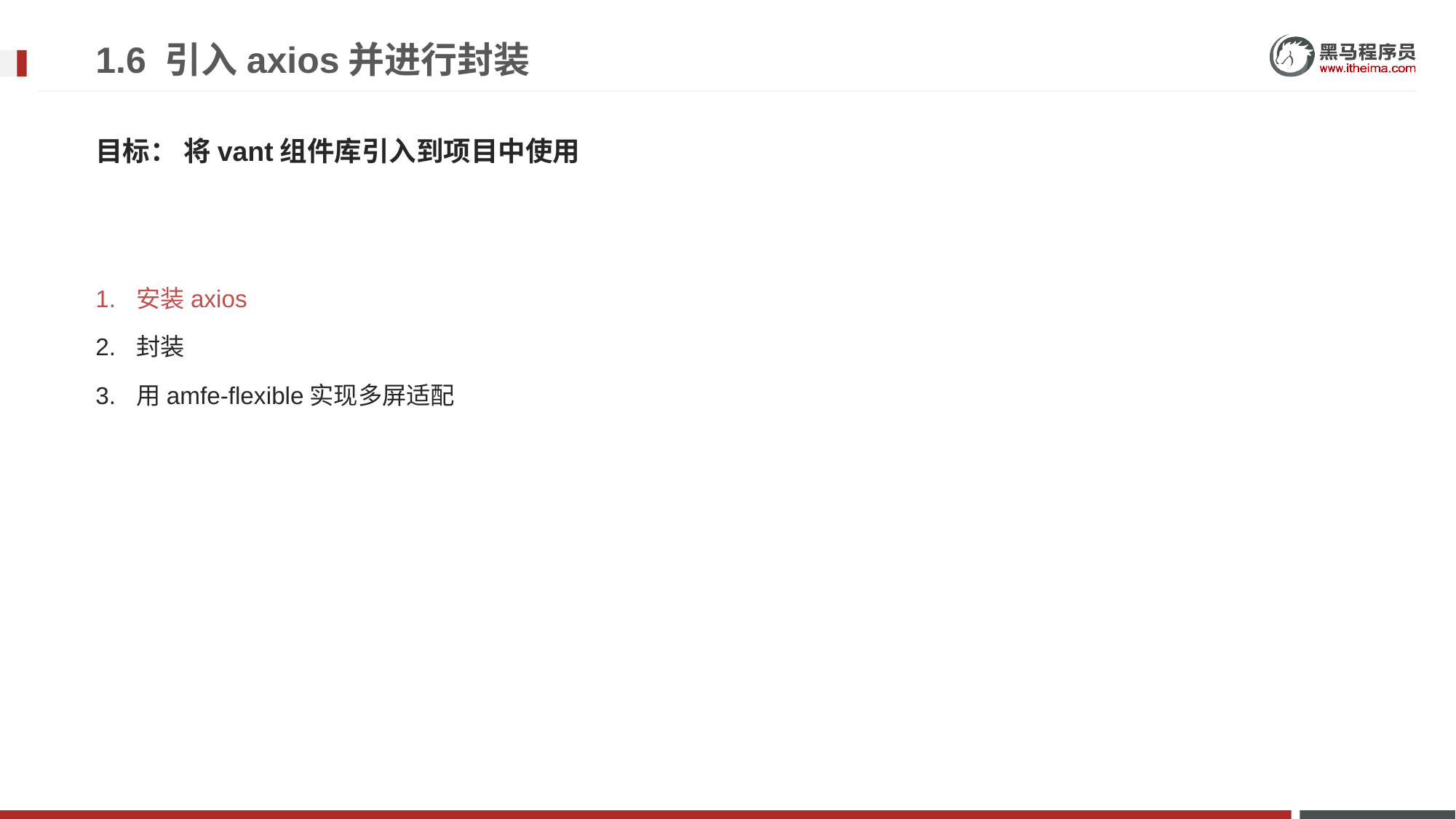

# 1.6 引入axios并进行封装
目标： 将vant组件库引入到项目中使用

安装axios
封装
用amfe-flexible实现多屏适配